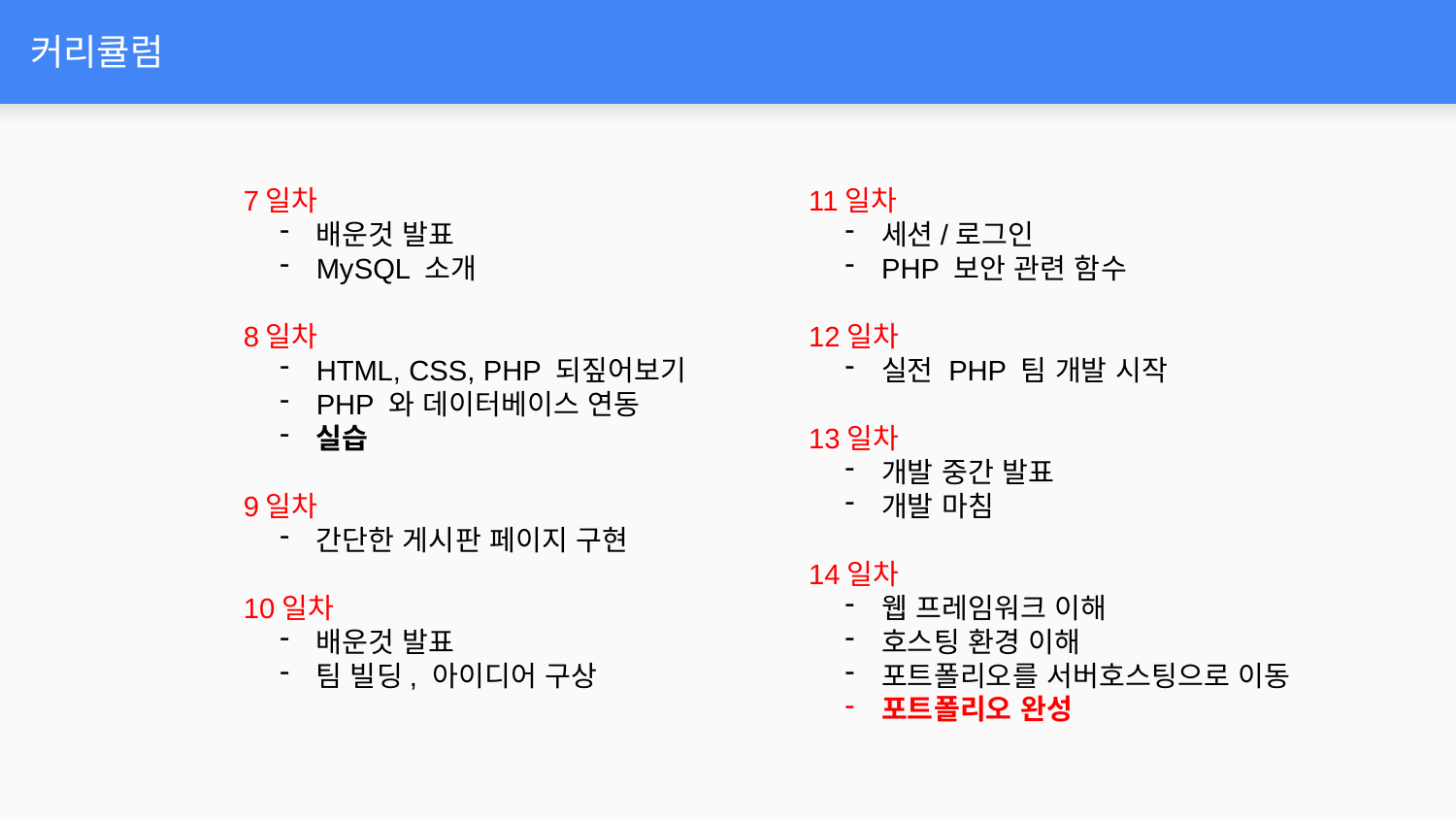

# 커리큘럼
7일차
배운것 발표
MySQL 소개

8일차
HTML, CSS, PHP 되짚어보기
PHP 와 데이터베이스 연동
실습

9일차
간단한 게시판 페이지 구현

10일차
배운것 발표
팀 빌딩, 아이디어 구상

11일차
세션/로그인
PHP 보안 관련 함수

12일차
실전 PHP 팀 개발 시작

13일차
개발 중간 발표
개발 마침

14일차
웹 프레임워크 이해
호스팅 환경 이해
포트폴리오를 서버호스팅으로 이동
포트폴리오 완성